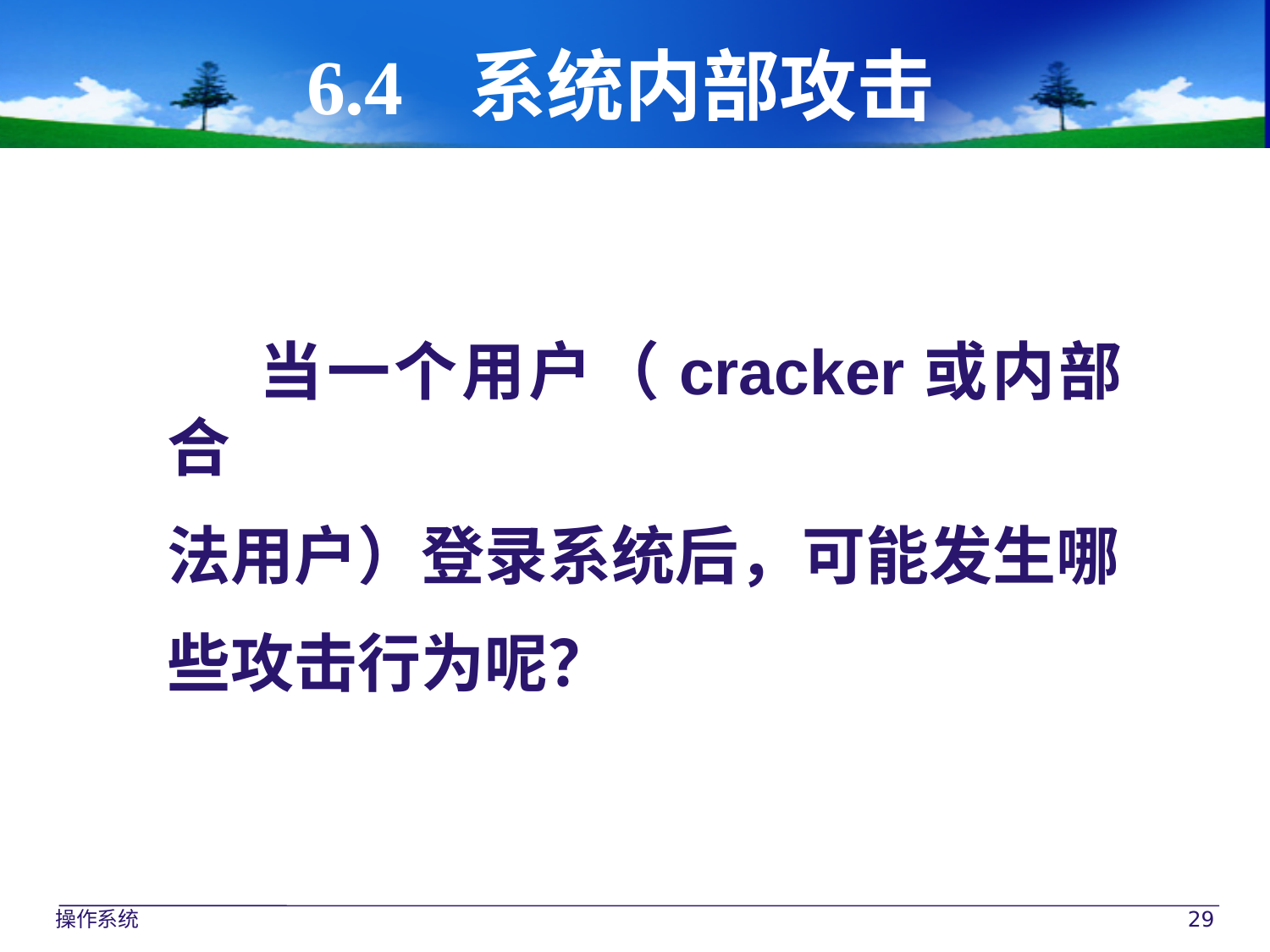

# 6.4 系统内部攻击
    当一个用户（cracker或内部合
法用户）登录系统后，可能发生哪
些攻击行为呢？
操作系统
29